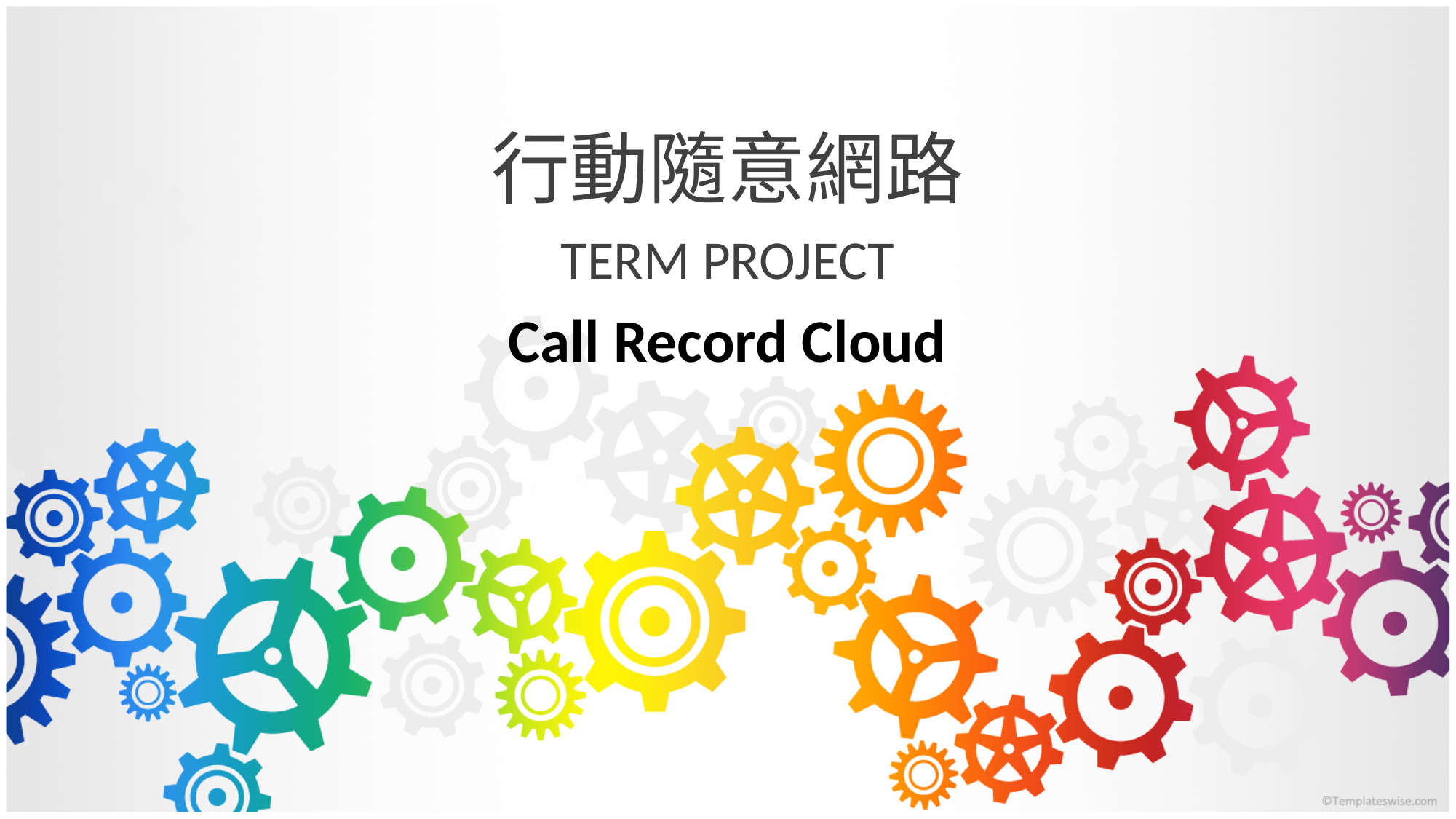

# 行動隨意網路
TERM PROJECT
Call Record Cloud